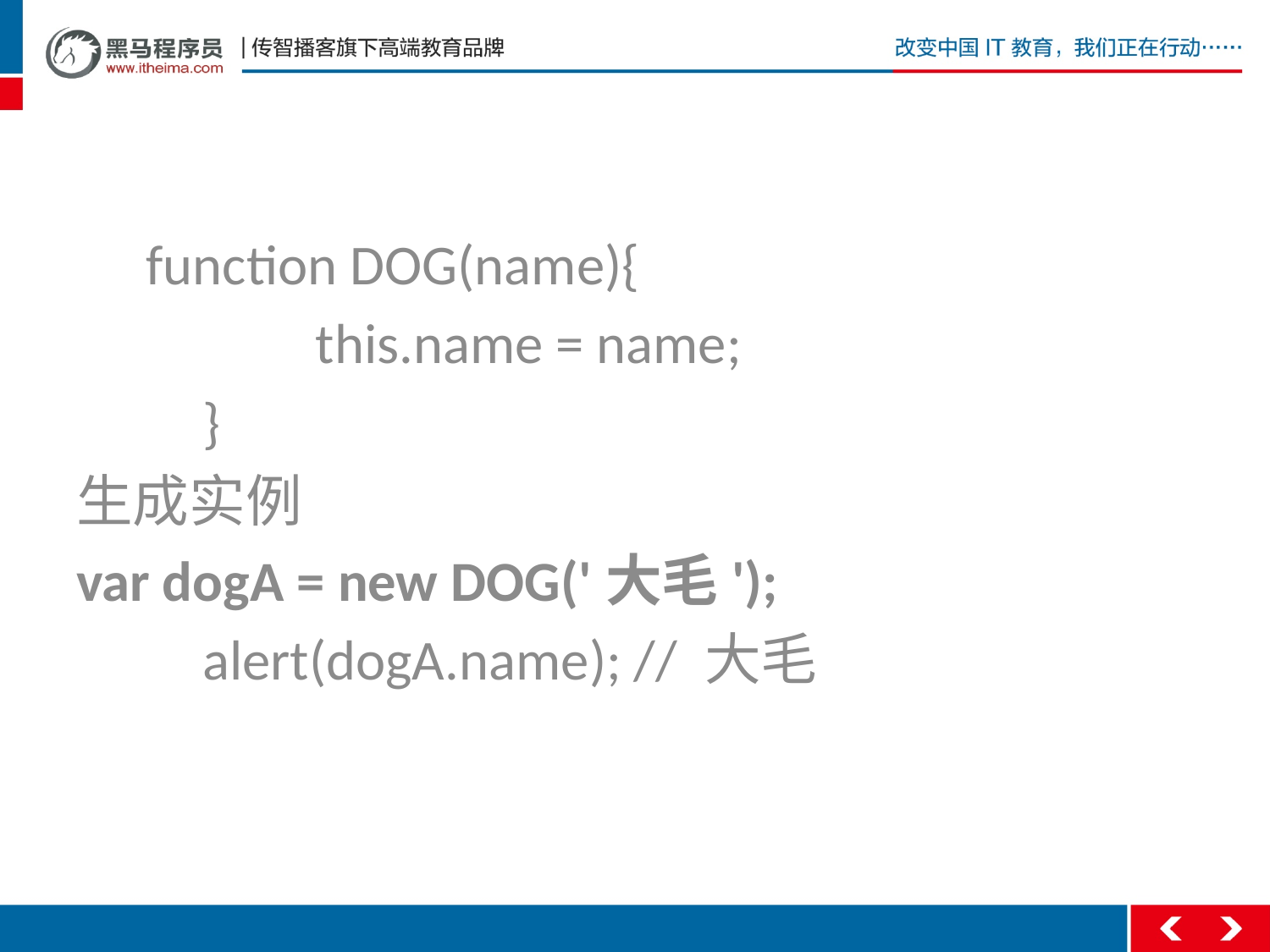

#
　function DOG(name){
　　　　this.name = name;
　　}
生成实例
var dogA = new DOG('大毛');
　　alert(dogA.name); // 大毛